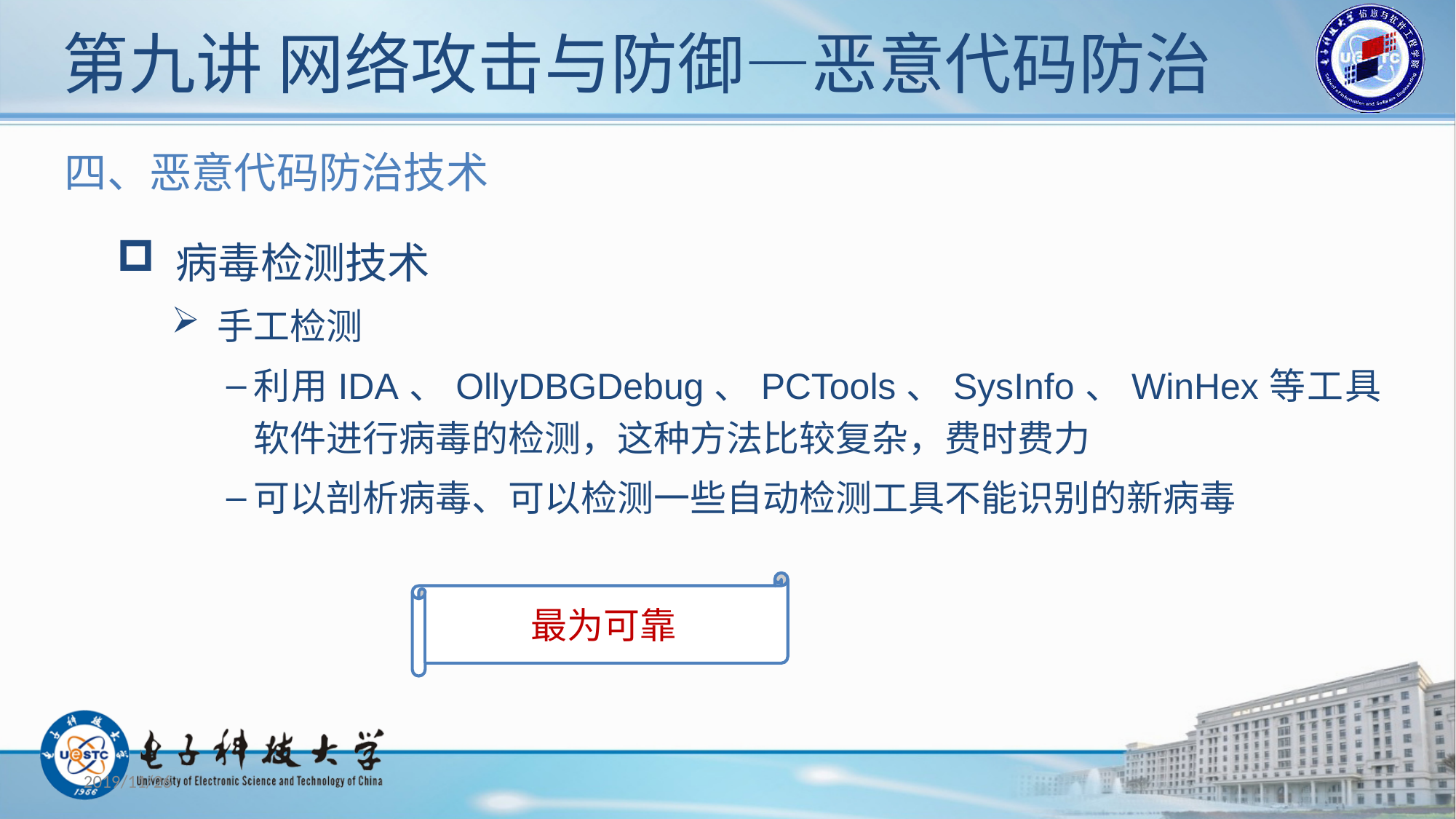

# 第九讲 网络攻击与防御—恶意代码防治
四、恶意代码防治技术
 病毒检测技术
 手工检测
利用IDA、OllyDBGDebug、PCTools、SysInfo、WinHex等工具软件进行病毒的检测，这种方法比较复杂，费时费力
可以剖析病毒、可以检测一些自动检测工具不能识别的新病毒
最为可靠
2019/11/26